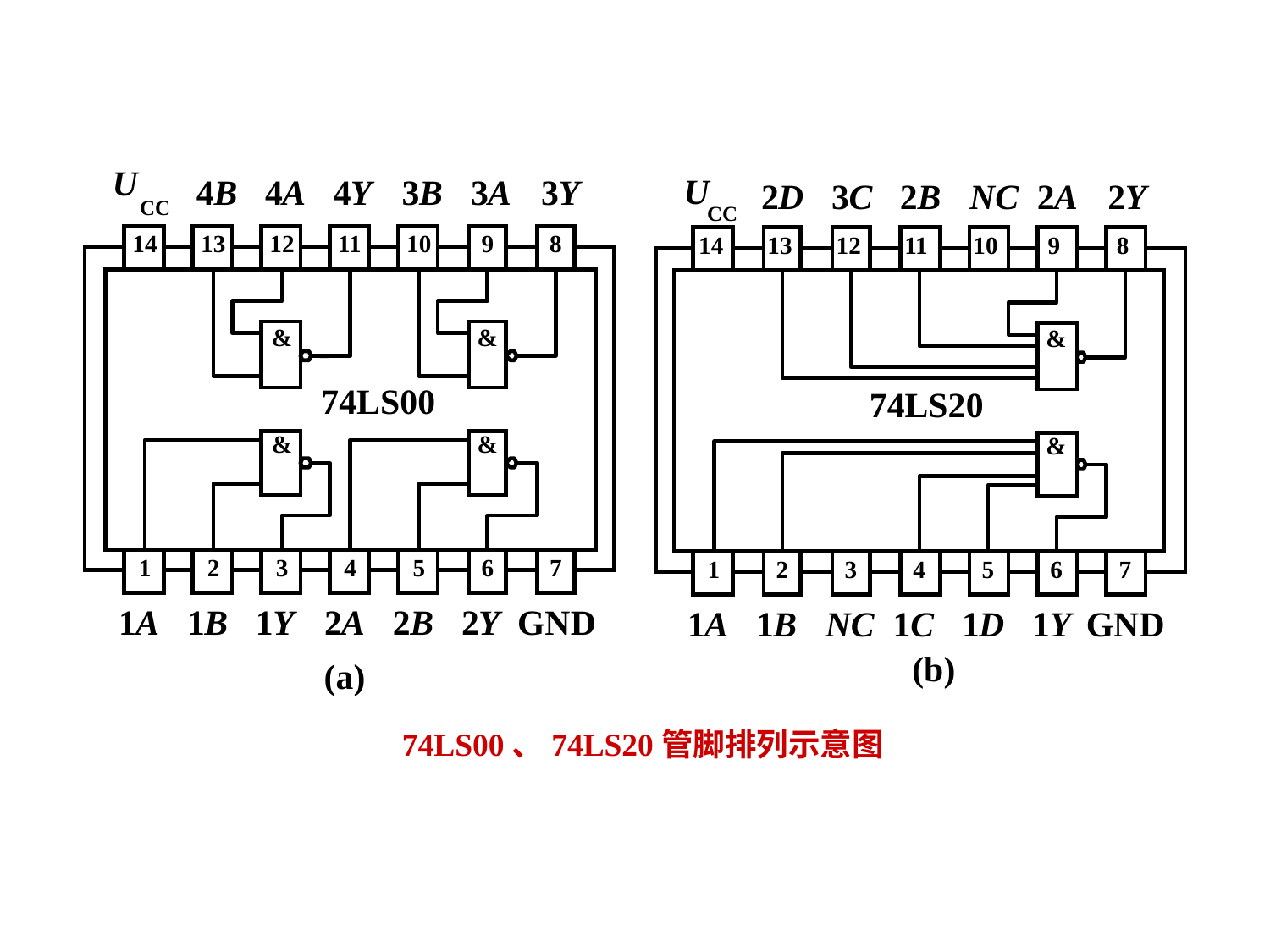

U
4
B
4
A
4
Y
3
B
3
A
3
Y
CC

14
13
12
11
10
9
8

&

&

74LS00
&
&

1
2
3
4
5
6
7
1
A
1
B
1
Y
2
A
2
B
2
Y
GND
(a)
U
2
D
3
C
2
B
NC
2
A
2
Y
CC

14
13
12
11
10
9
8

&

74LS20
&

1
2
3
4
5
6
7
1
A
1
B
NC
1
C
1
D
1
Y
GND
(b)
74LS00、74LS20管脚排列示意图